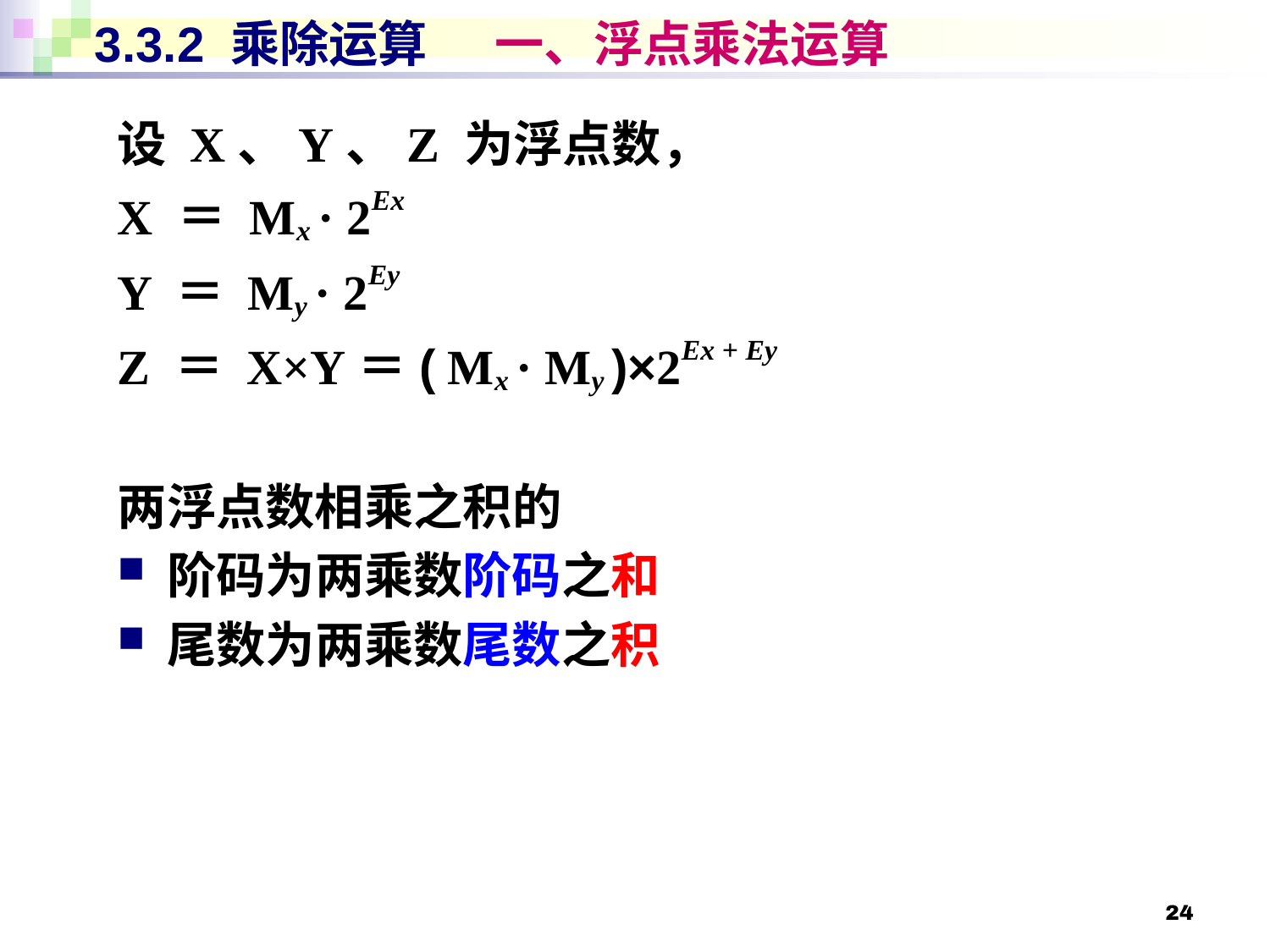

# 3.3.2 乘除运算      一、浮点乘法运算
设 X、Y、Z 为浮点数，
X ＝ Mx · 2Ex
Y ＝ My · 2Ey
Z ＝ X×Y＝( Mx · My )×2Ex + Ey

两浮点数相乘之积的
阶码为两乘数阶码之和
尾数为两乘数尾数之积
24